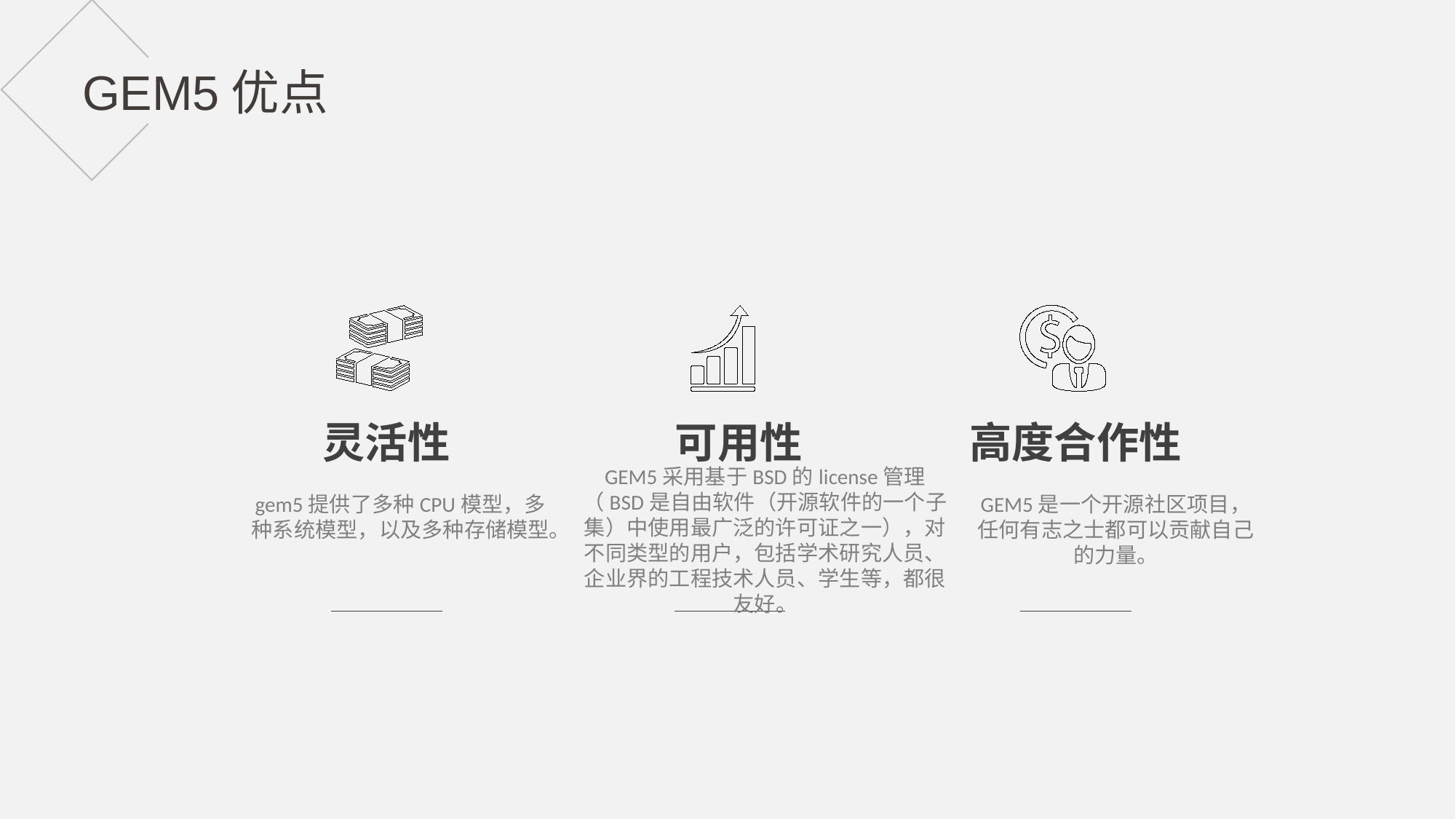

GEM5优点

灵活性
可用性
高度合作性
GEM5采用基于BSD的license管理（BSD是自由软件（开源软件的一个子集）中使用最广泛的许可证之一），对不同类型的用户，包括学术研究人员、企业界的工程技术人员、学生等，都很友好。
gem5提供了多种CPU模型，多种系统模型，以及多种存储模型。
GEM5是一个开源社区项目，任何有志之士都可以贡献自己的力量。